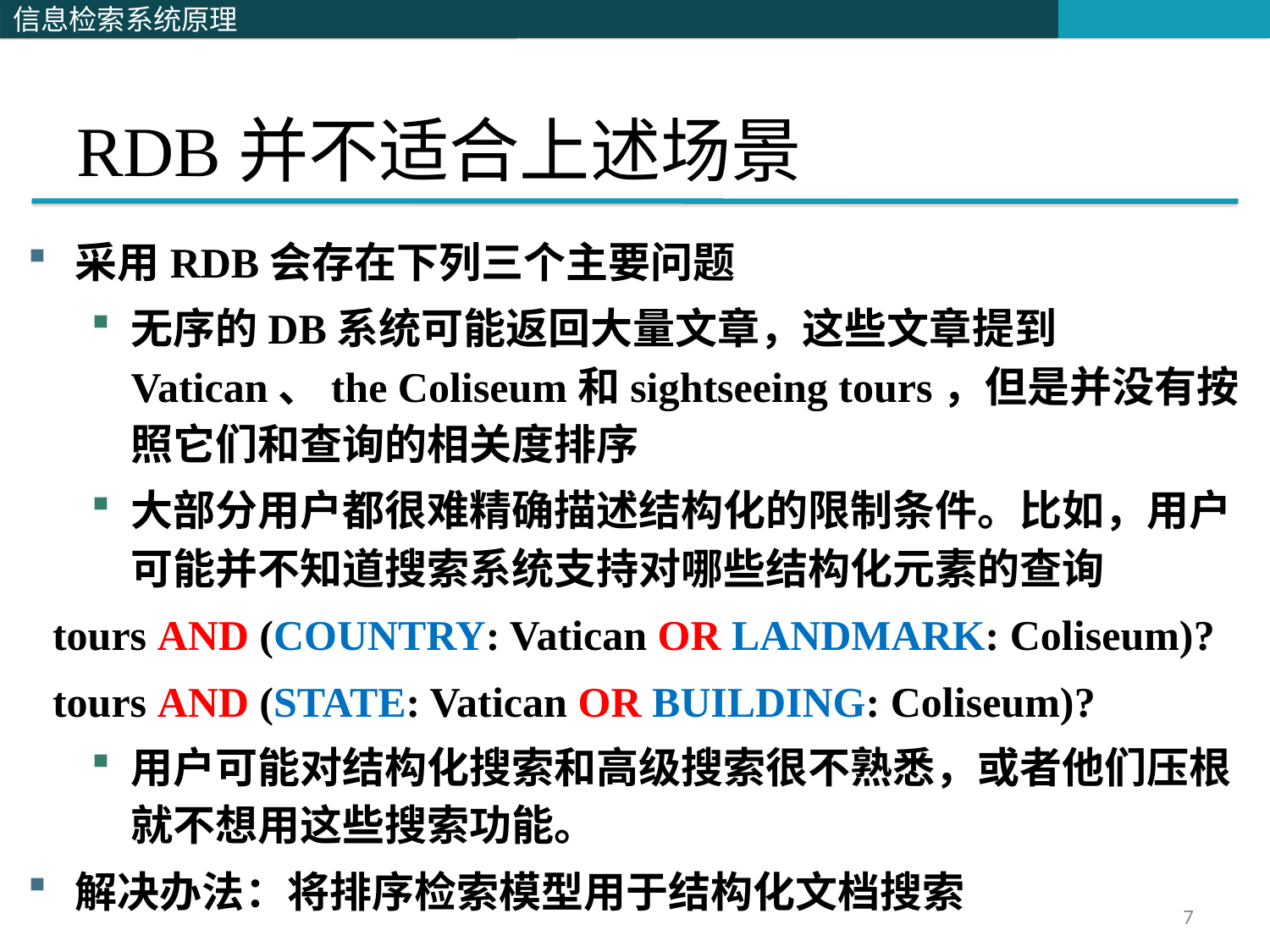

# RDB并不适合上述场景
采用RDB会存在下列三个主要问题
无序的DB系统可能返回大量文章，这些文章提到 Vatican、the Coliseum和sightseeing tours，但是并没有按照它们和查询的相关度排序
大部分用户都很难精确描述结构化的限制条件。比如，用户可能并不知道搜索系统支持对哪些结构化元素的查询
tours AND (COUNTRY: Vatican OR LANDMARK: Coliseum)?
tours AND (STATE: Vatican OR BUILDING: Coliseum)?
用户可能对结构化搜索和高级搜索很不熟悉，或者他们压根就不想用这些搜索功能。
解决办法：将排序检索模型用于结构化文档搜索

7